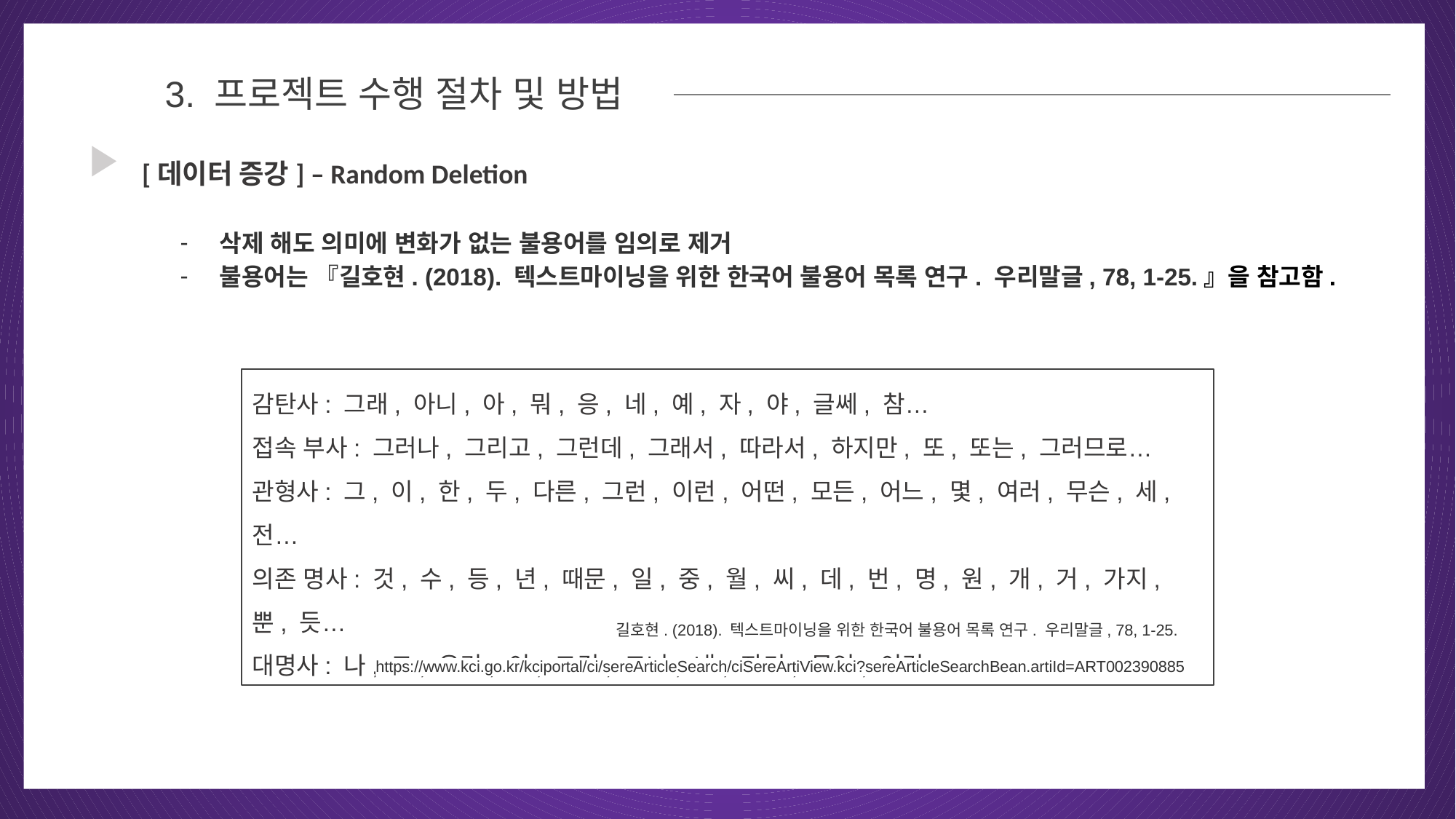

https://www.kci.go.kr/kciportal/ci/sereArticleSearch/ciSereArtiView.kci?sereArticleSearchBean.artiId=ART002390885
03
3. 프로젝트 수행 절차 및 방법
▶
[데이터 증강] – Random Deletion
삭제 해도 의미에 변화가 없는 불용어를 임의로 제거
불용어는 『길호현. (2018). 텍스트마이닝을 위한 한국어 불용어 목록 연구. 우리말글, 78, 1-25.』을 참고함.
감탄사: 그래, 아니, 아, 뭐, 응, 네, 예, 자, 야, 글쎄, 참…
접속 부사: 그러나, 그리고, 그런데, 그래서, 따라서, 하지만, 또, 또는, 그러므로…
관형사: 그, 이, 한, 두, 다른, 그런, 이런, 어떤, 모든, 어느, 몇, 여러, 무슨, 세, 전…
의존 명사: 것, 수, 등, 년, 때문, 일, 중, 월, 씨, 데, 번, 명, 원, 개, 거, 가지, 뿐, 듯…
대명사: 나, 그, 우리, 이, 그것, 그녀, 내, 자기, 무엇, 이것…
길호현. (2018). 텍스트마이닝을 위한 한국어 불용어 목록 연구. 우리말글, 78, 1-25.
https://www.kci.go.kr/kciportal/ci/sereArticleSearch/ciSereArtiView.kci?sereArticleSearchBean.artiId=ART002390885